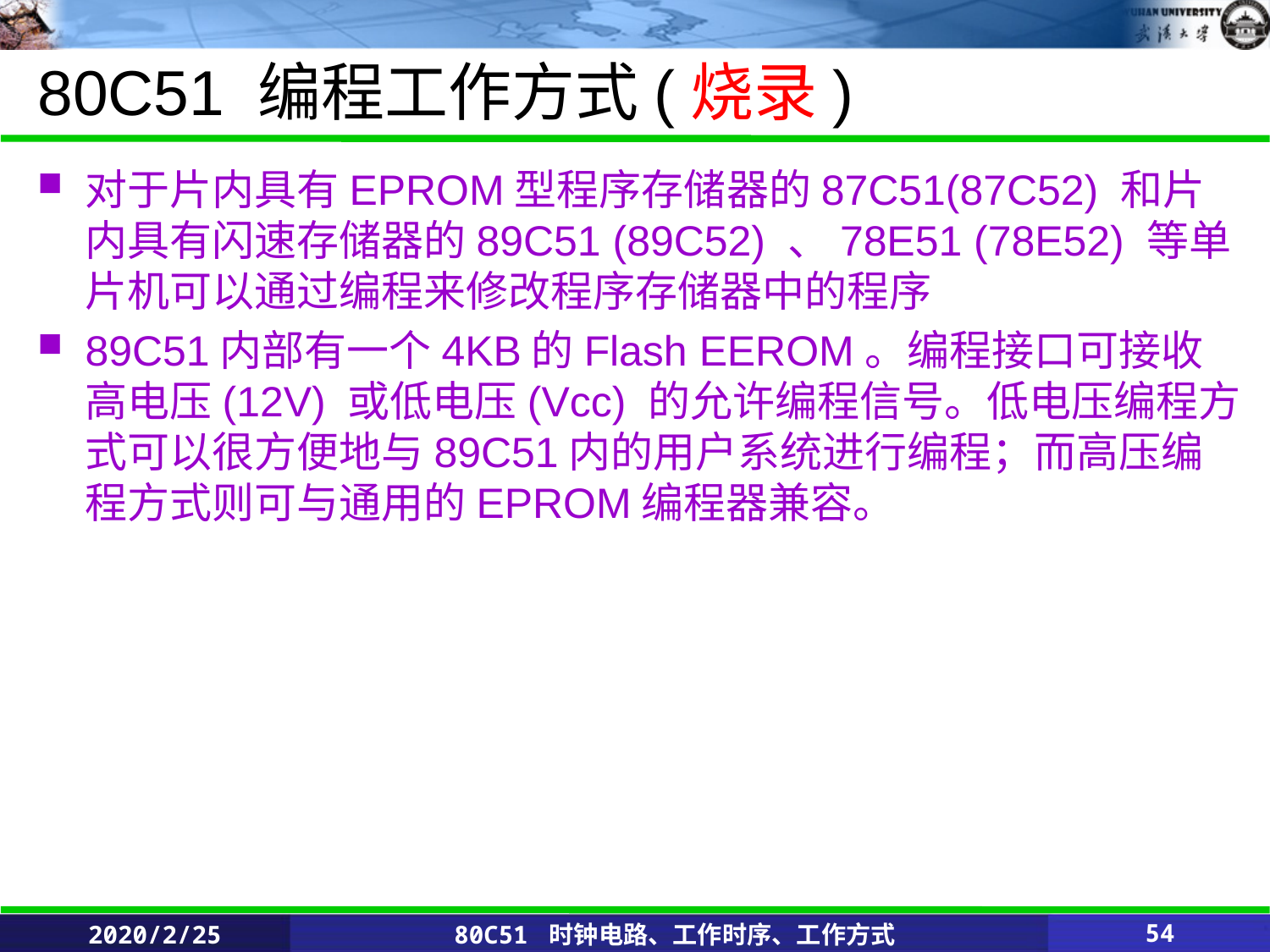

# 80C51 编程工作方式(烧录)
对于片内具有EPROM型程序存储器的87C51(87C52) 和片内具有闪速存储器的89C51 (89C52) 、78E51 (78E52) 等单片机可以通过编程来修改程序存储器中的程序
89C51内部有一个4KB的Flash EEROM。编程接口可接收高电压(12V) 或低电压(Vcc) 的允许编程信号。低电压编程方式可以很方便地与89C51内的用户系统进行编程；而高压编程方式则可与通用的EPROM编程器兼容。
2020/2/25
80C51 时钟电路、工作时序、工作方式
54